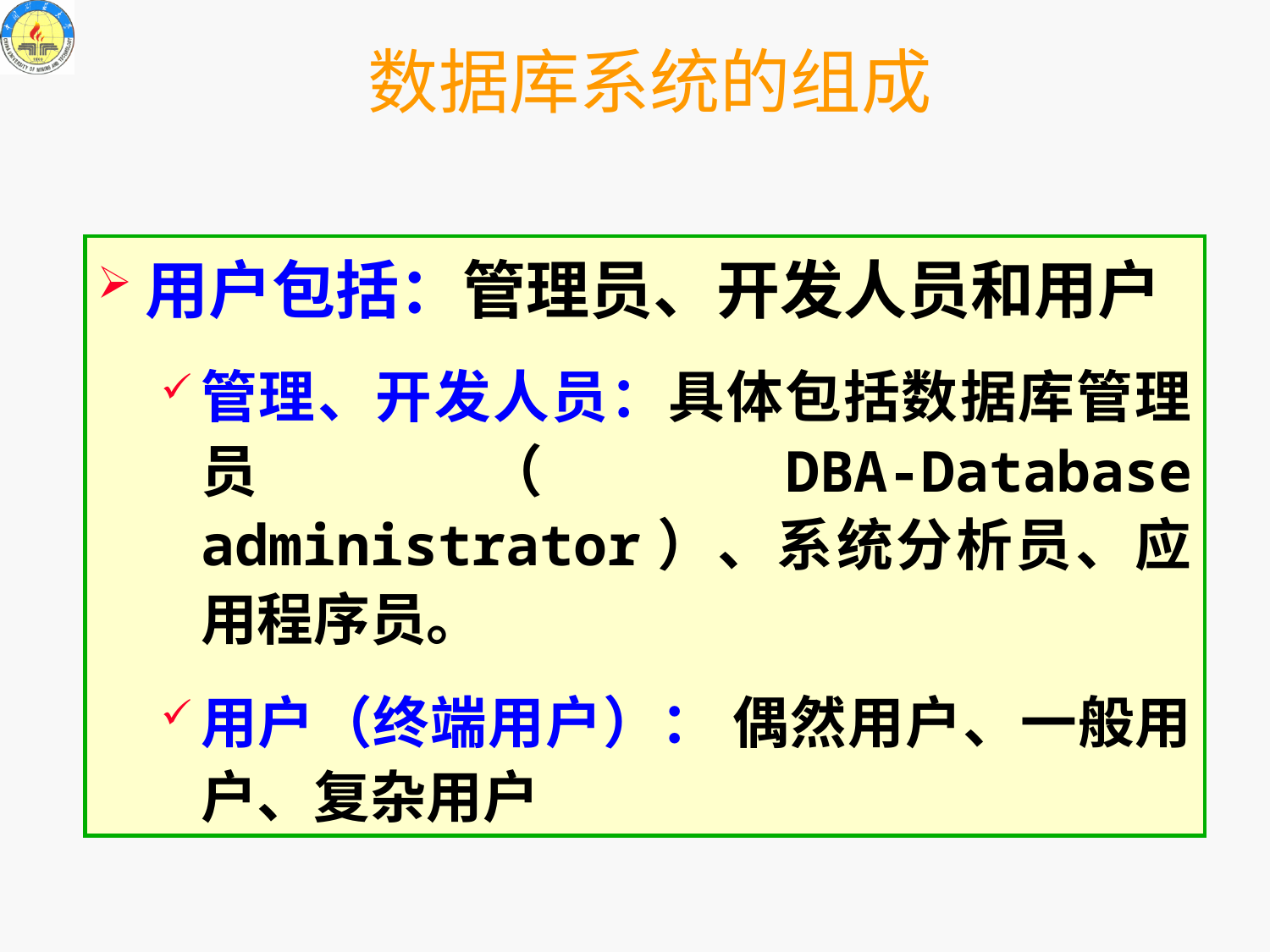

# 数据库系统的组成
用户包括：管理员、开发人员和用户
管理、开发人员：具体包括数据库管理员（DBA-Database administrator）、系统分析员、应用程序员。
用户（终端用户）： 偶然用户、一般用户、复杂用户